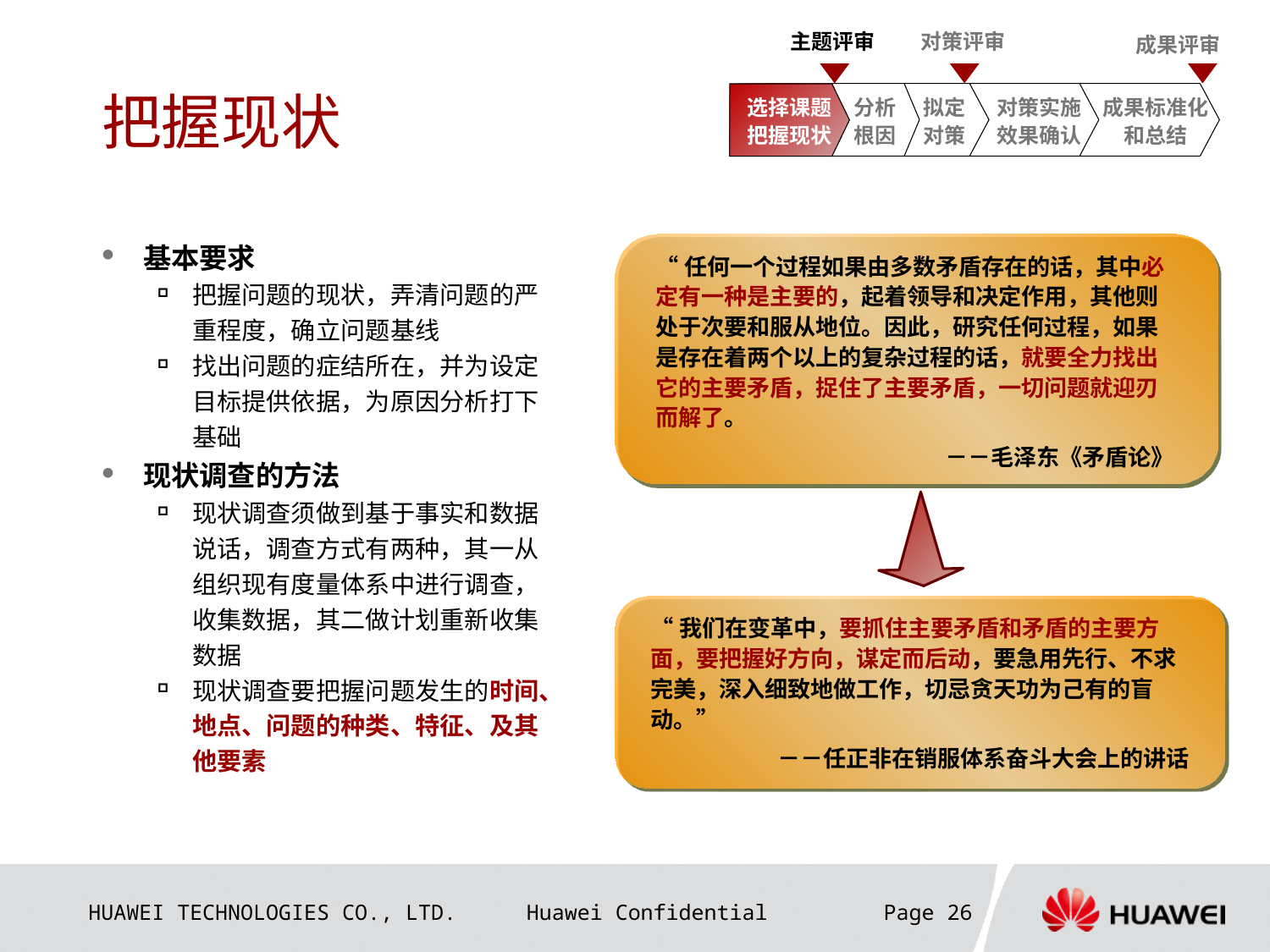

主题评审
对策评审
 成果评审

选择课题
把握现状
分析根因
拟定对策
对策实施
效果确认
成果标准化
和总结
# 把握现状
基本要求
把握问题的现状，弄清问题的严重程度，确立问题基线
找出问题的症结所在，并为设定目标提供依据，为原因分析打下基础
现状调查的方法
现状调查须做到基于事实和数据说话，调查方式有两种，其一从组织现有度量体系中进行调查，收集数据，其二做计划重新收集数据
现状调查要把握问题发生的时间、地点、问题的种类、特征、及其他要素

“任何一个过程如果由多数矛盾存在的话，其中必定有一种是主要的，起着领导和决定作用，其他则处于次要和服从地位。因此，研究任何过程，如果是存在着两个以上的复杂过程的话，就要全力找出它的主要矛盾，捉住了主要矛盾，一切问题就迎刃而解了。
－－毛泽东《矛盾论》

“我们在变革中，要抓住主要矛盾和矛盾的主要方面，要把握好方向，谋定而后动，要急用先行、不求完美，深入细致地做工作，切忌贪天功为己有的盲动。”
－－任正非在销服体系奋斗大会上的讲话
Page 26